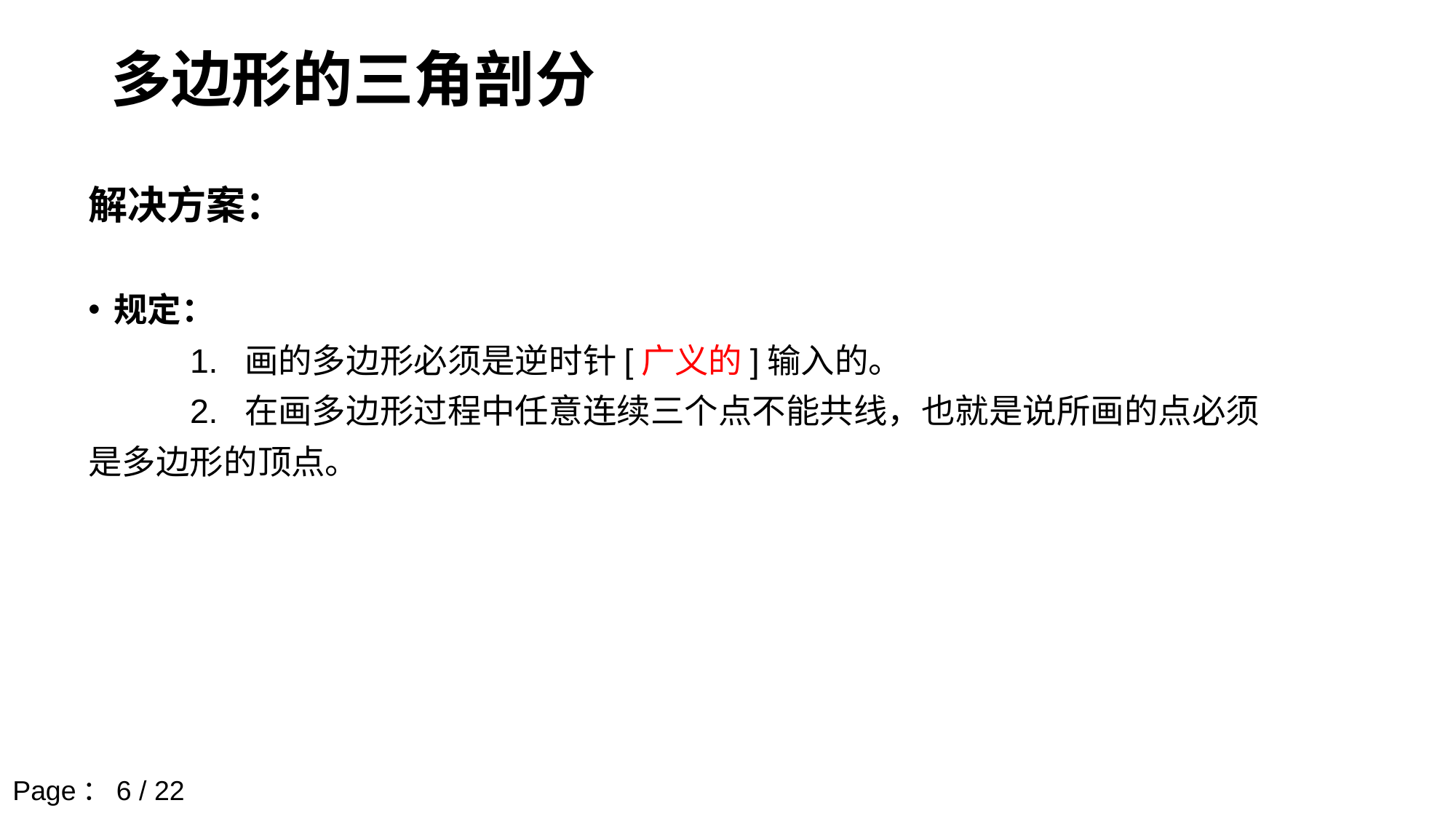

# 多边形的三角剖分

解决方案：

规定：
	1.  画的多边形必须是逆时针[广义的]输入的。
	2.  在画多边形过程中任意连续三个点不能共线，也就是说所画的点必须
是多边形的顶点。

Page：6 / 22